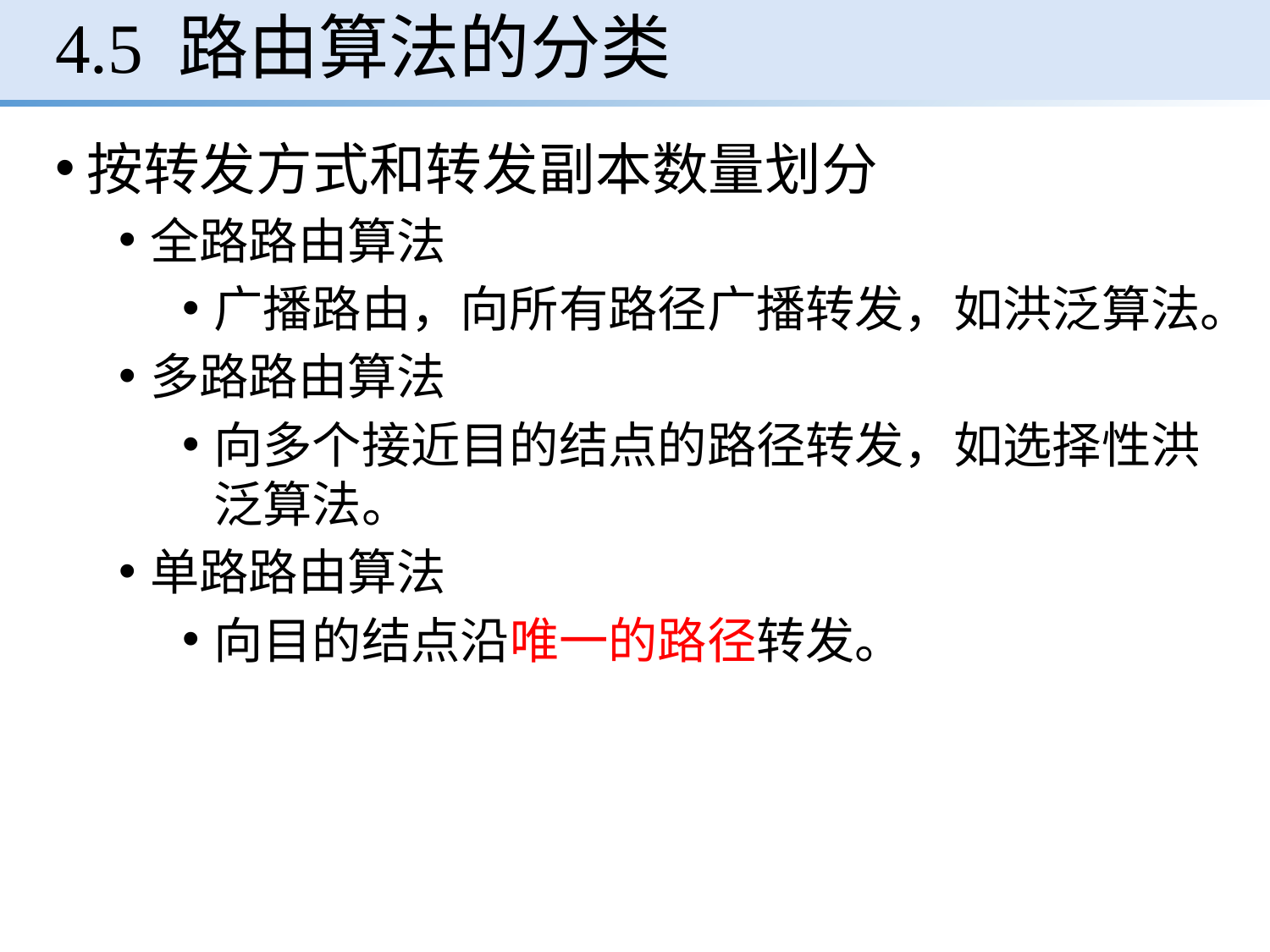

# 4.5 路由算法的分类
按转发方式和转发副本数量划分
全路路由算法
广播路由，向所有路径广播转发，如洪泛算法。
多路路由算法
向多个接近目的结点的路径转发，如选择性洪泛算法。
单路路由算法
向目的结点沿唯一的路径转发。